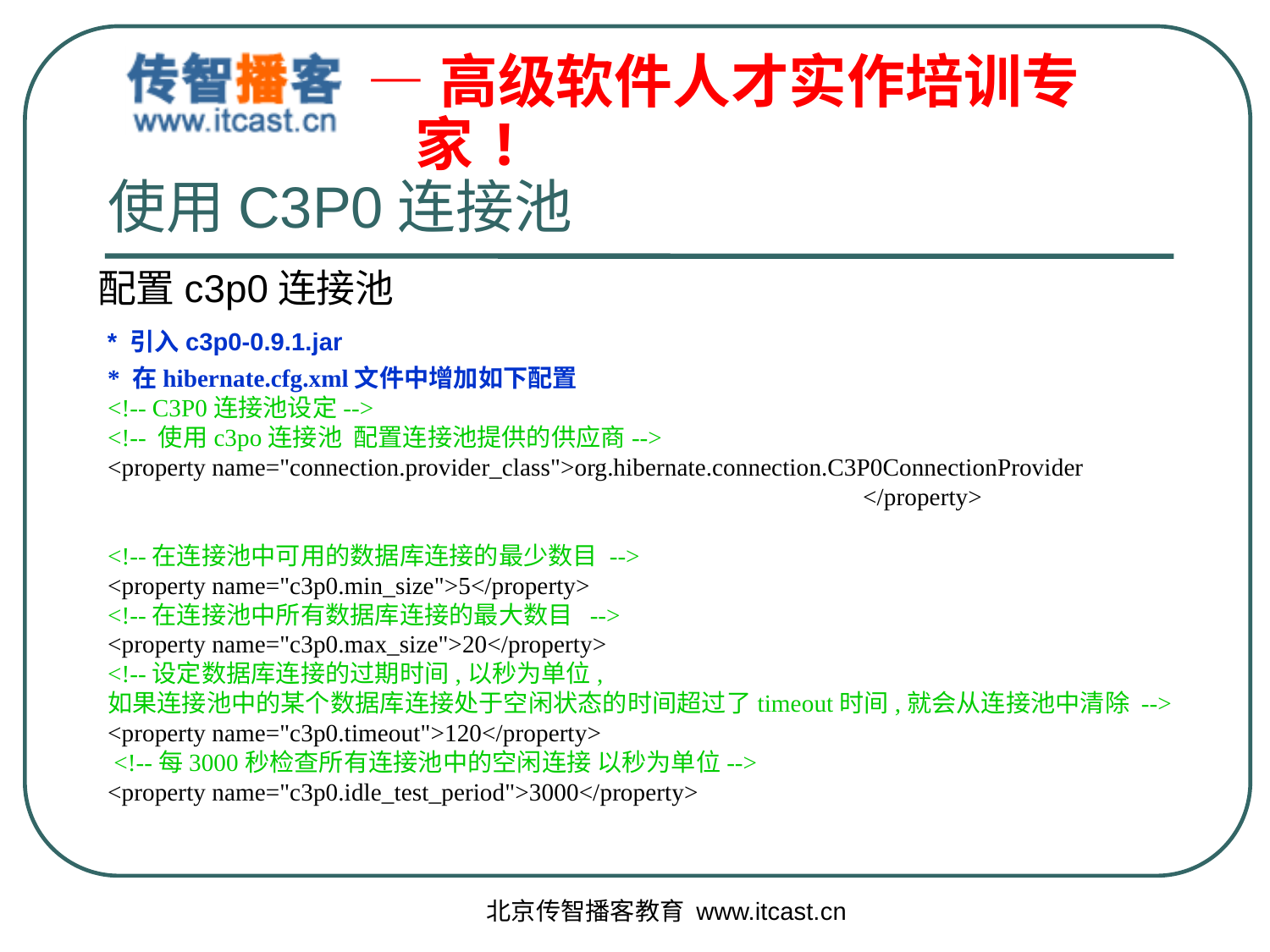

# 使用C3P0连接池
配置c3p0连接池
* 引入c3p0-0.9.1.jar
* 在hibernate.cfg.xml文件中增加如下配置
<!-- C3P0连接池设定-->
<!-- 使用c3po连接池  配置连接池提供的供应商-->
<property name="connection.provider_class">org.hibernate.connection.C3P0ConnectionProvider                                                                                                                                                     </property>

<!--在连接池中可用的数据库连接的最少数目 -->
<property name="c3p0.min_size">5</property>
<!--在连接池中所有数据库连接的最大数目  -->
<property name="c3p0.max_size">20</property>
<!--设定数据库连接的过期时间,以秒为单位,
如果连接池中的某个数据库连接处于空闲状态的时间超过了timeout时间,就会从连接池中清除 -->
<property name="c3p0.timeout">120</property>
 <!--每3000秒检查所有连接池中的空闲连接 以秒为单位-->
<property name="c3p0.idle_test_period">3000</property>
北京传智播客教育 www.itcast.cn